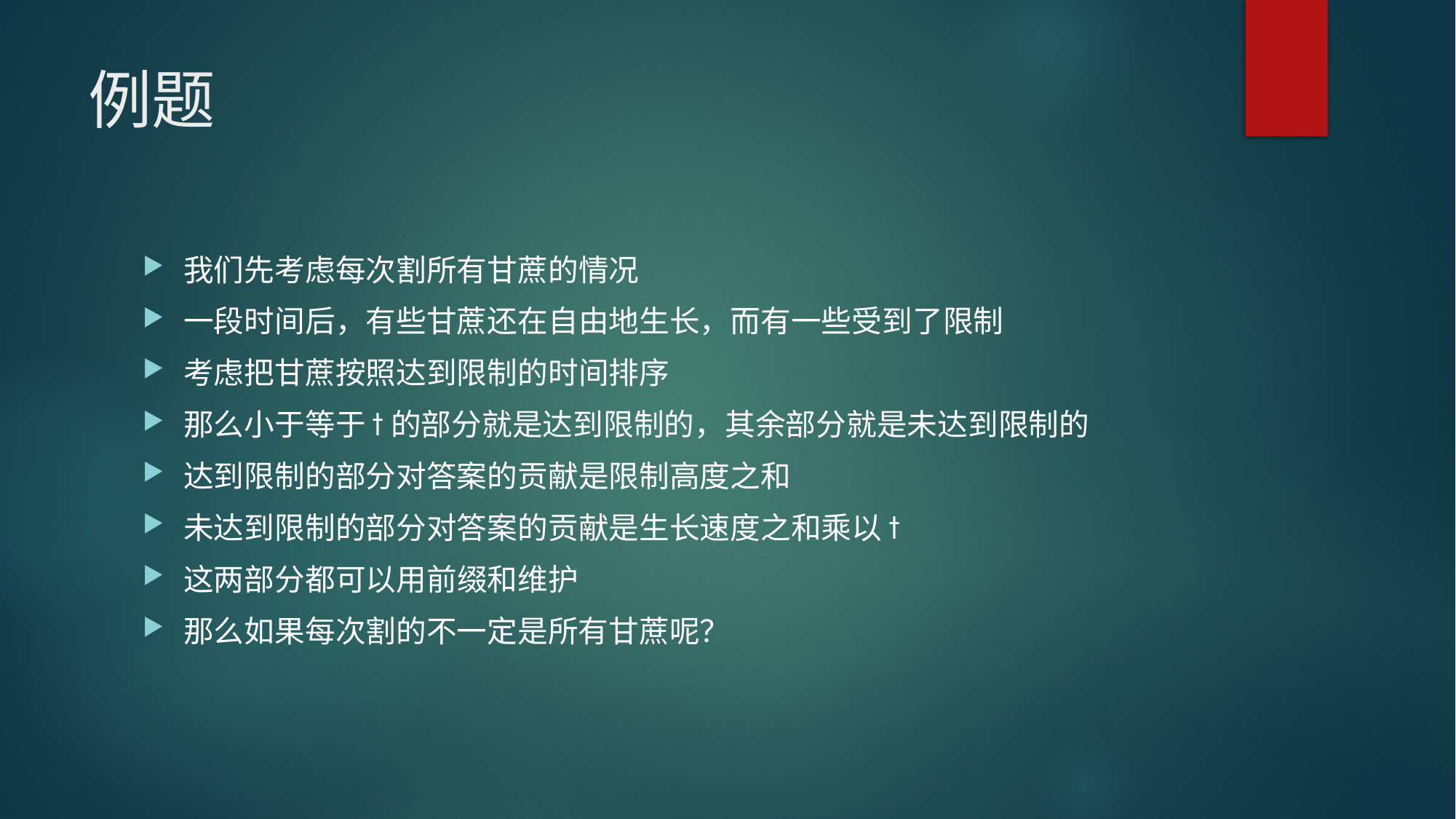

# 例题
我们先考虑每次割所有甘蔗的情况
一段时间后，有些甘蔗还在自由地生长，而有一些受到了限制
考虑把甘蔗按照达到限制的时间排序
那么小于等于t的部分就是达到限制的，其余部分就是未达到限制的
达到限制的部分对答案的贡献是限制高度之和
未达到限制的部分对答案的贡献是生长速度之和乘以t
这两部分都可以用前缀和维护
那么如果每次割的不一定是所有甘蔗呢？